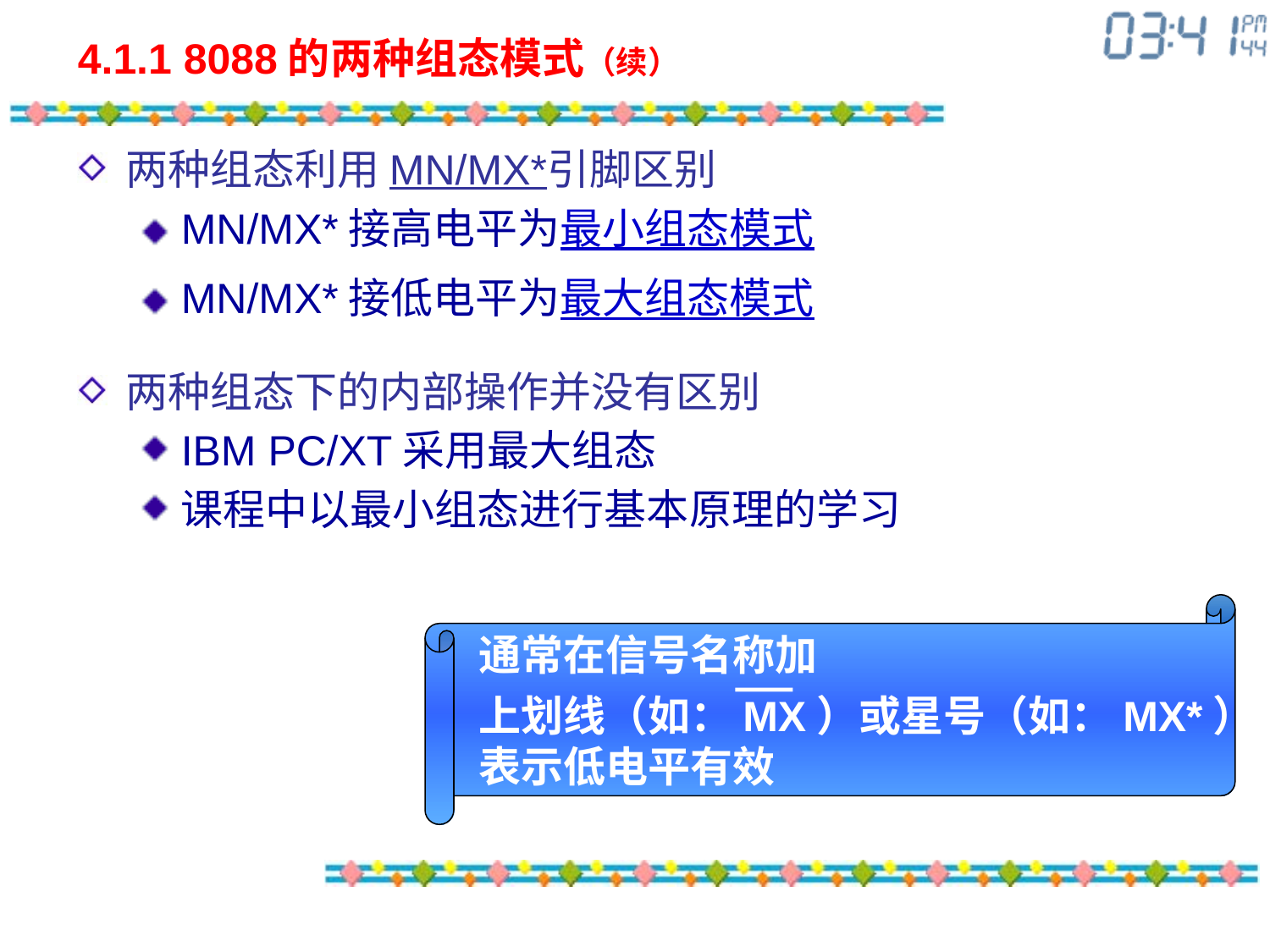

# 4.1.1 8088的两种组态模式（续）
两种组态利用MN/MX*引脚区别
MN/MX*接高电平为最小组态模式
MN/MX*接低电平为最大组态模式
两种组态下的内部操作并没有区别
IBM PC/XT采用最大组态
课程中以最小组态进行基本原理的学习
通常在信号名称加
上划线（如：MX）或星号（如：MX*）
表示低电平有效